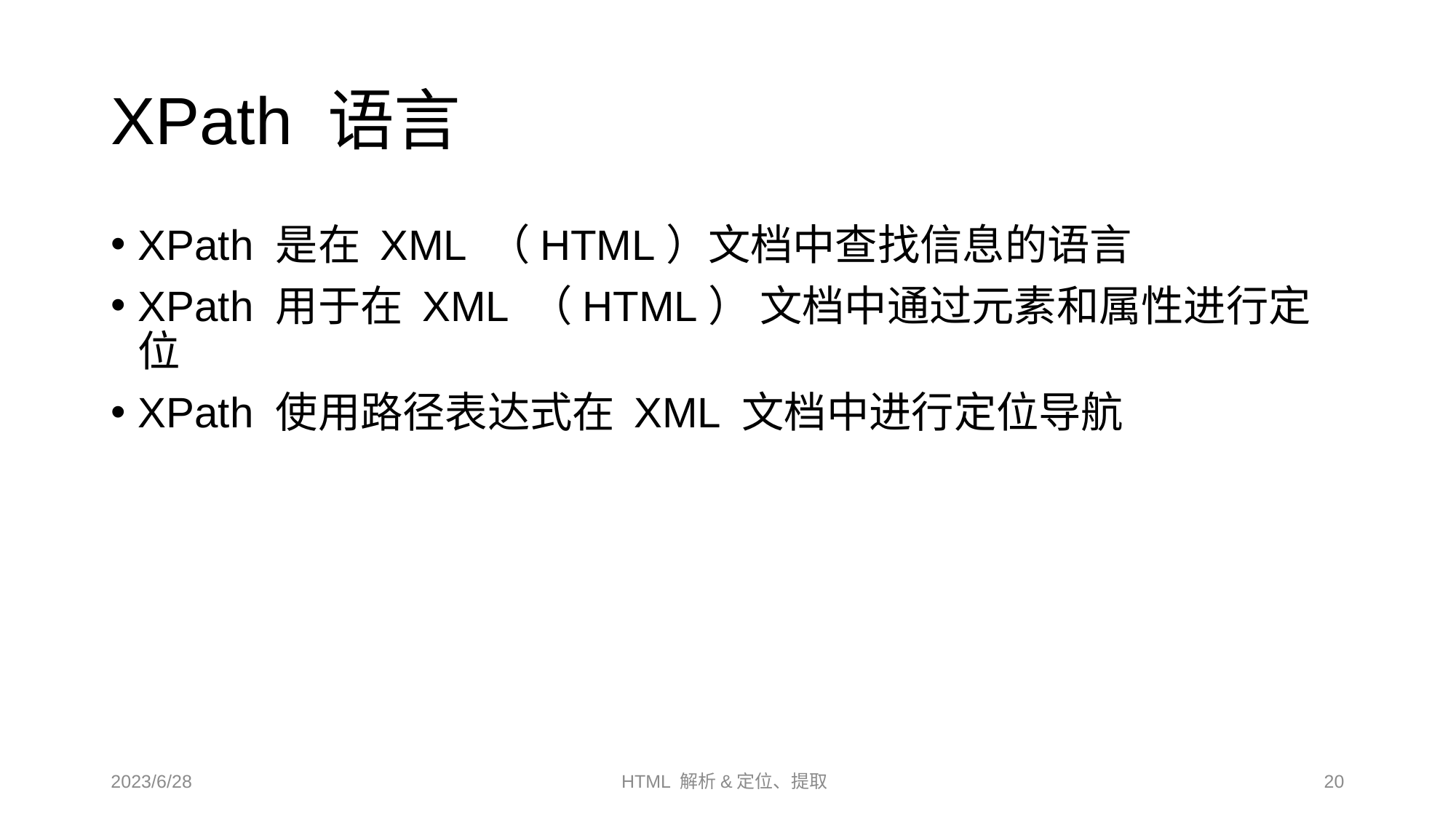

# XPath 语言
XPath 是在 XML （HTML）文档中查找信息的语言
XPath 用于在 XML （HTML） 文档中通过元素和属性进行定位
XPath 使用路径表达式在 XML 文档中进行定位导航

2023/6/28
HTML 解析&定位、提取
20